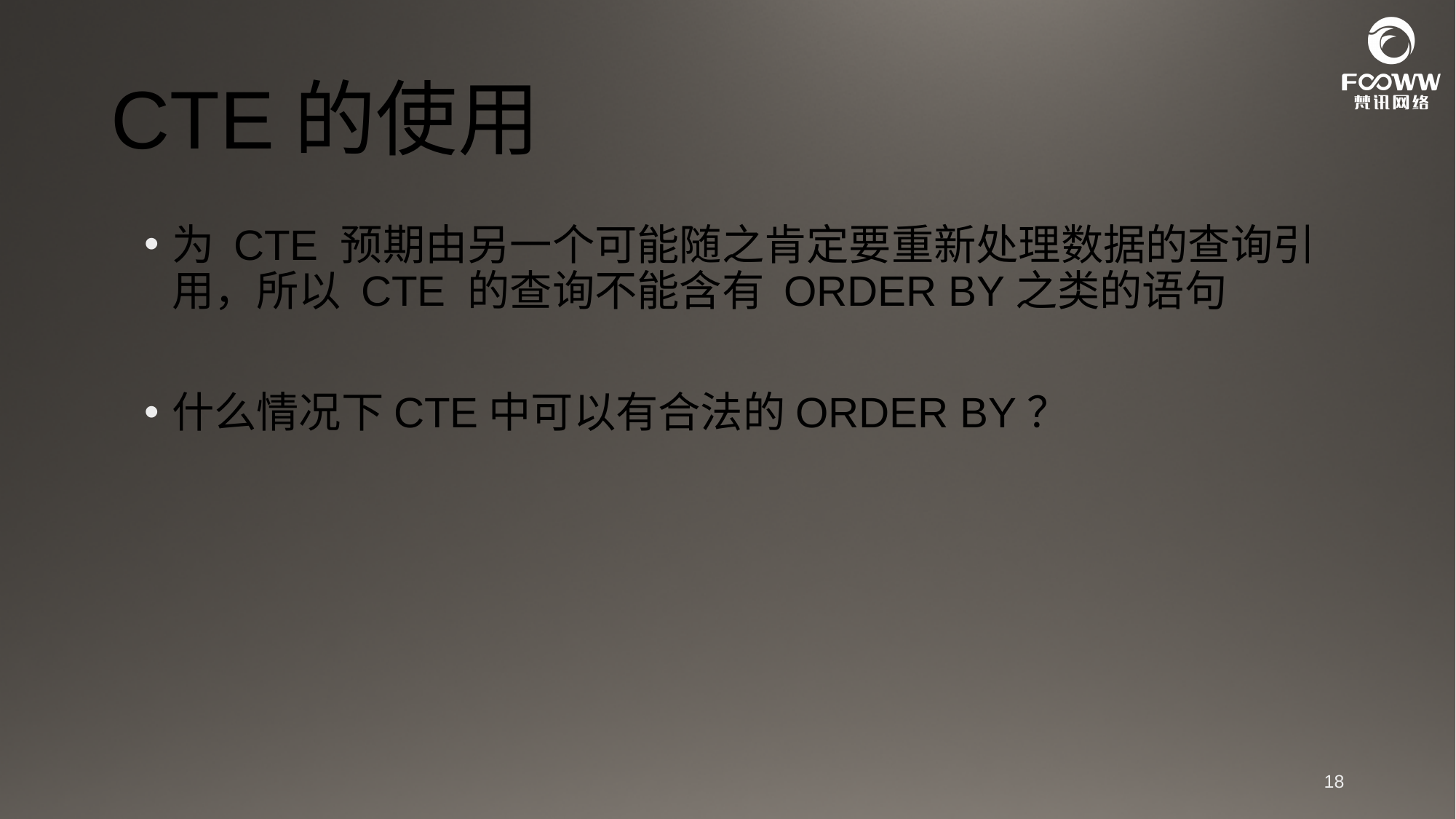

# CTE的使用
为 CTE 预期由另一个可能随之肯定要重新处理数据的查询引用，所以 CTE 的查询不能含有 ORDER BY之类的语句

什么情况下CTE中可以有合法的ORDER BY？
18